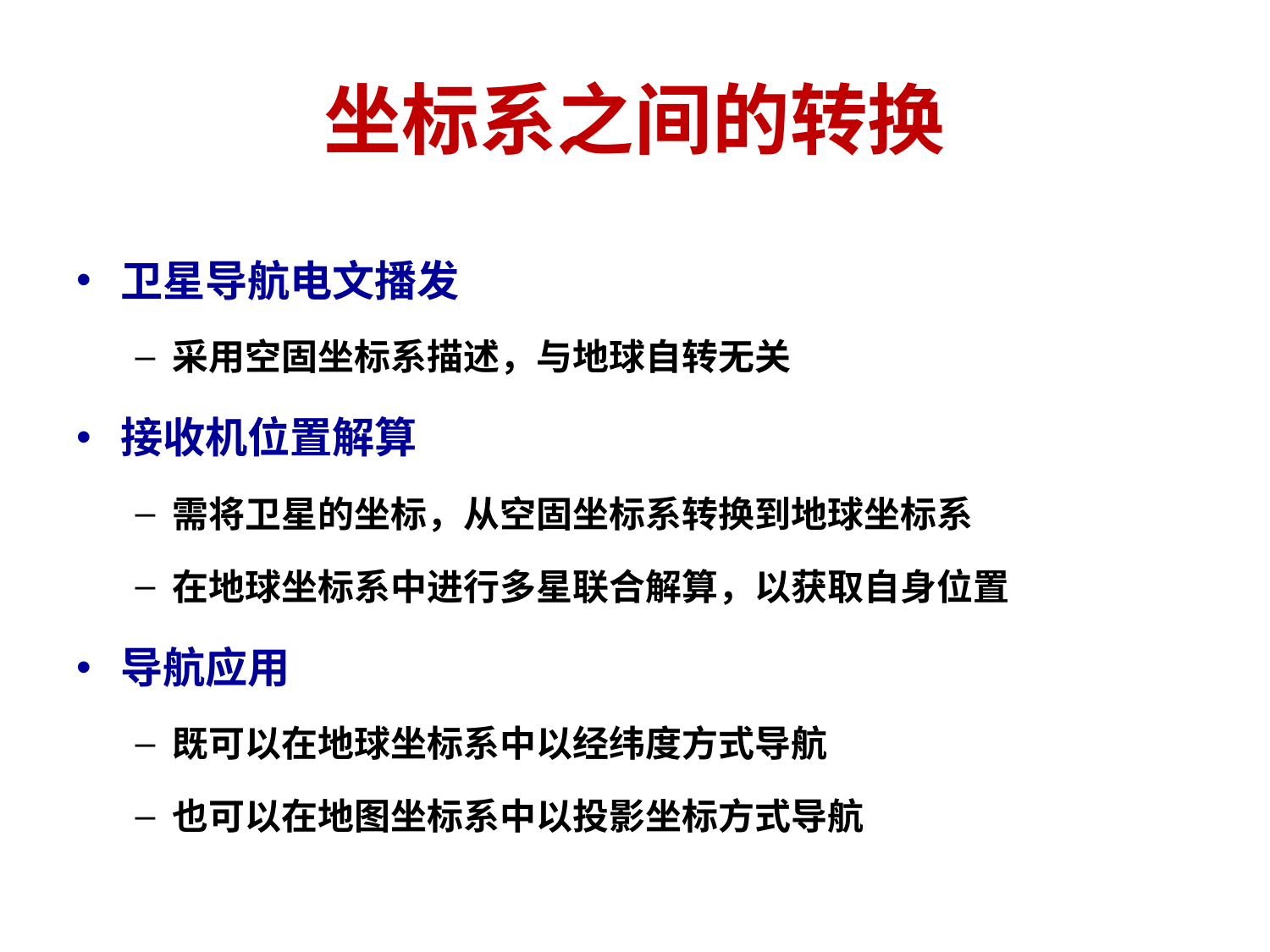

# 坐标系之间的转换
卫星导航电文播发
采用空固坐标系描述，与地球自转无关
接收机位置解算
需将卫星的坐标，从空固坐标系转换到地球坐标系
在地球坐标系中进行多星联合解算，以获取自身位置
导航应用
既可以在地球坐标系中以经纬度方式导航
也可以在地图坐标系中以投影坐标方式导航